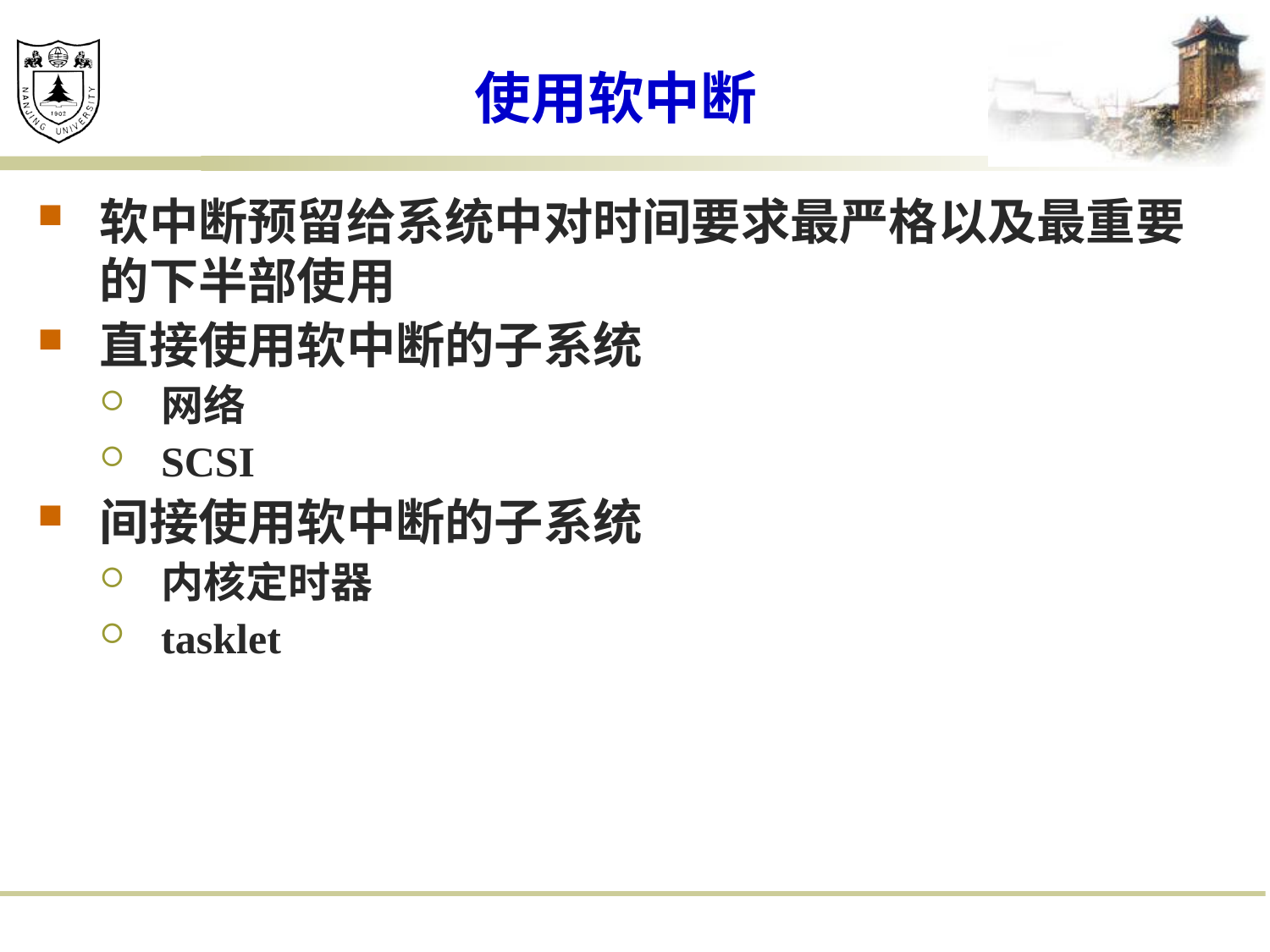

# 使用软中断
软中断预留给系统中对时间要求最严格以及最重要的下半部使用
直接使用软中断的子系统
网络
SCSI
间接使用软中断的子系统
内核定时器
tasklet
63